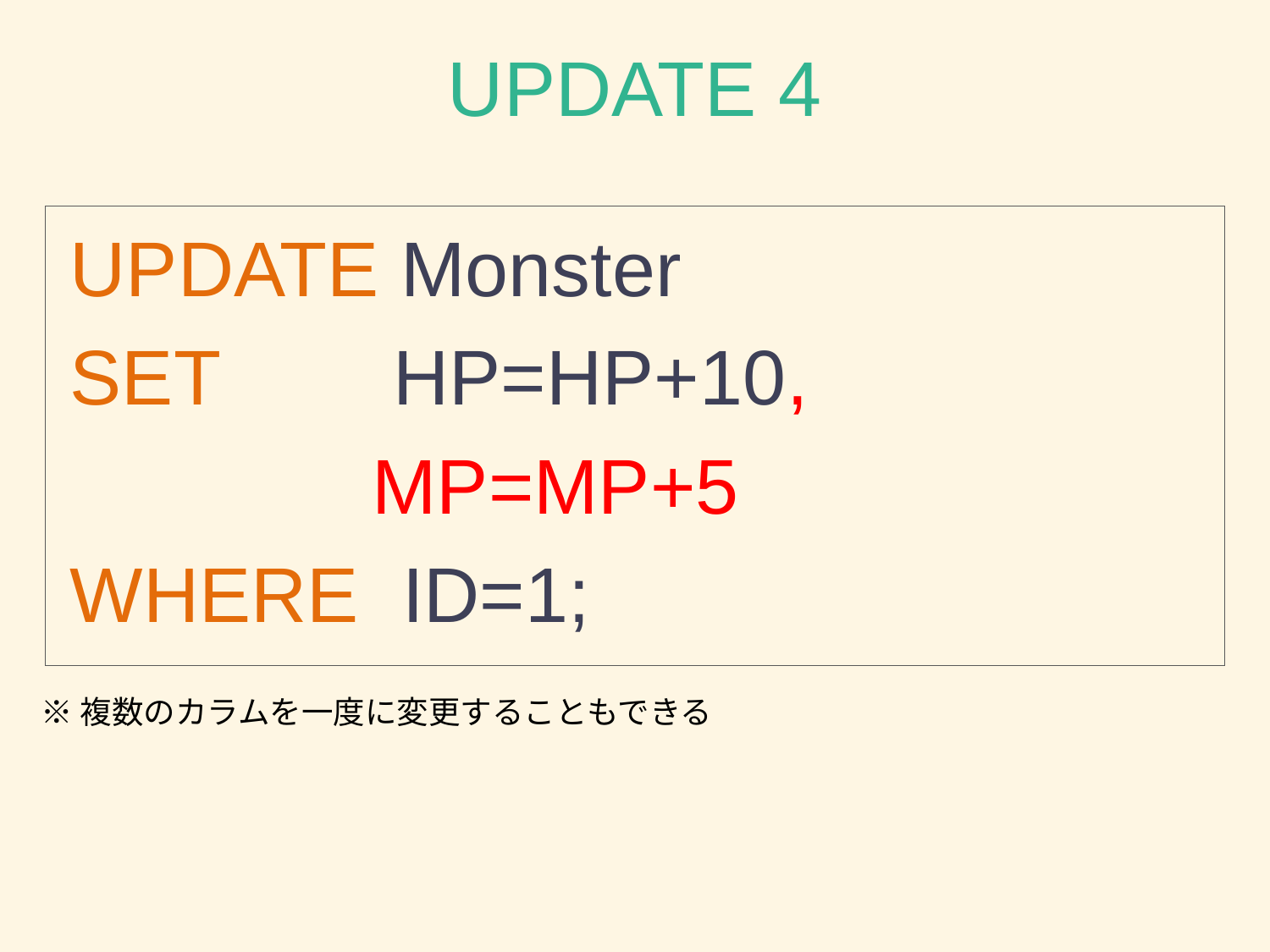

# UPDATE 4
UPDATE Monster
SET        HP=HP+10,
              MP=MP+5
WHERE  ID=1;
※複数のカラムを一度に変更することもできる